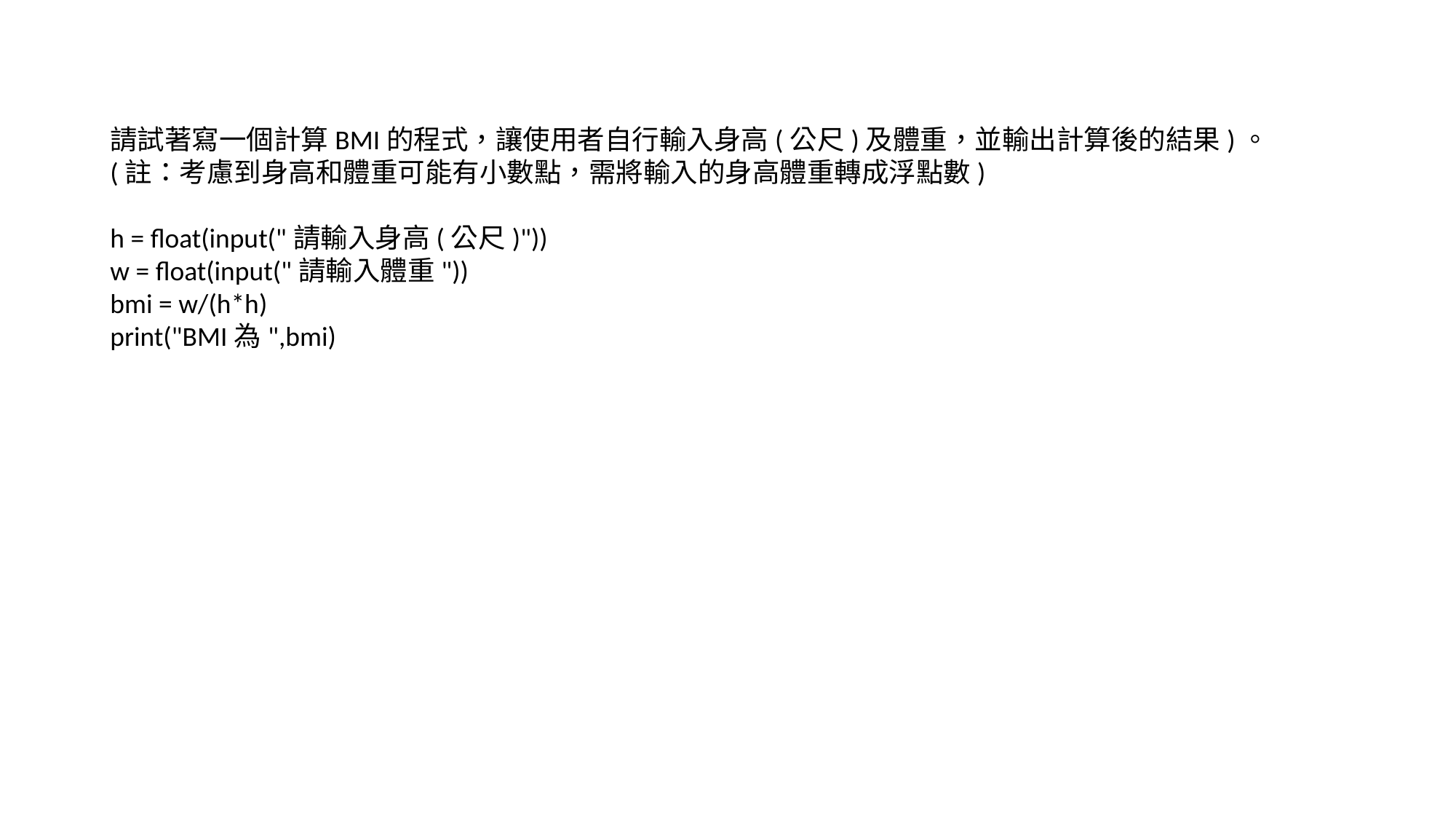

請試著寫一個計算BMI的程式，讓使用者自行輸入身高(公尺)及體重，並輸出計算後的結果)。 (註：考慮到身高和體重可能有小數點，需將輸入的身高體重轉成浮點數)

h = float(input("請輸入身高(公尺)"))
w = float(input("請輸入體重"))
bmi = w/(h*h)
print("BMI為",bmi)